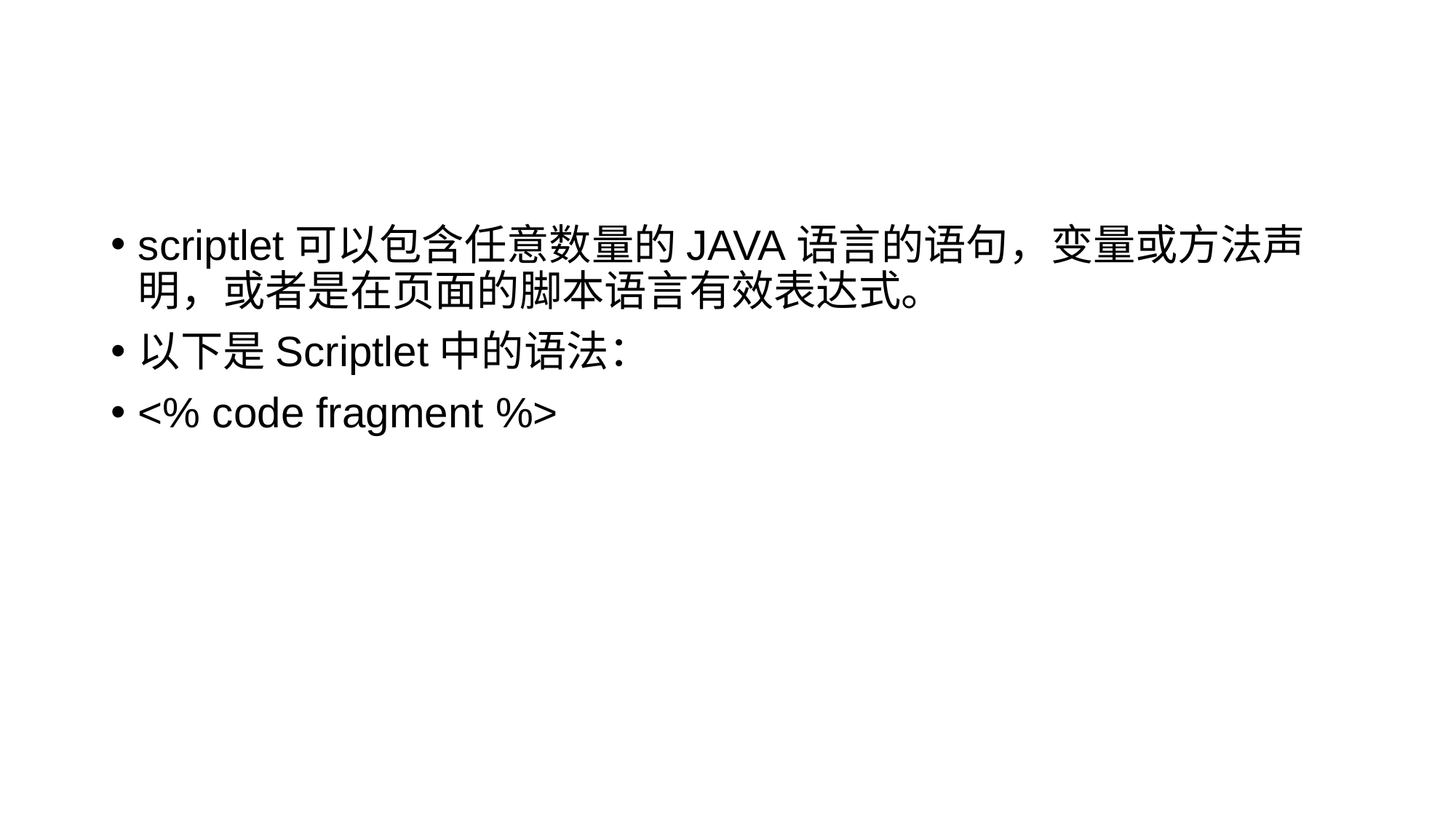

#
scriptlet可以包含任意数量的JAVA语言的语句，变量或方法声明，或者是在页面的脚本语言有效表达式。
以下是Scriptlet中的语法：
<% code fragment %>